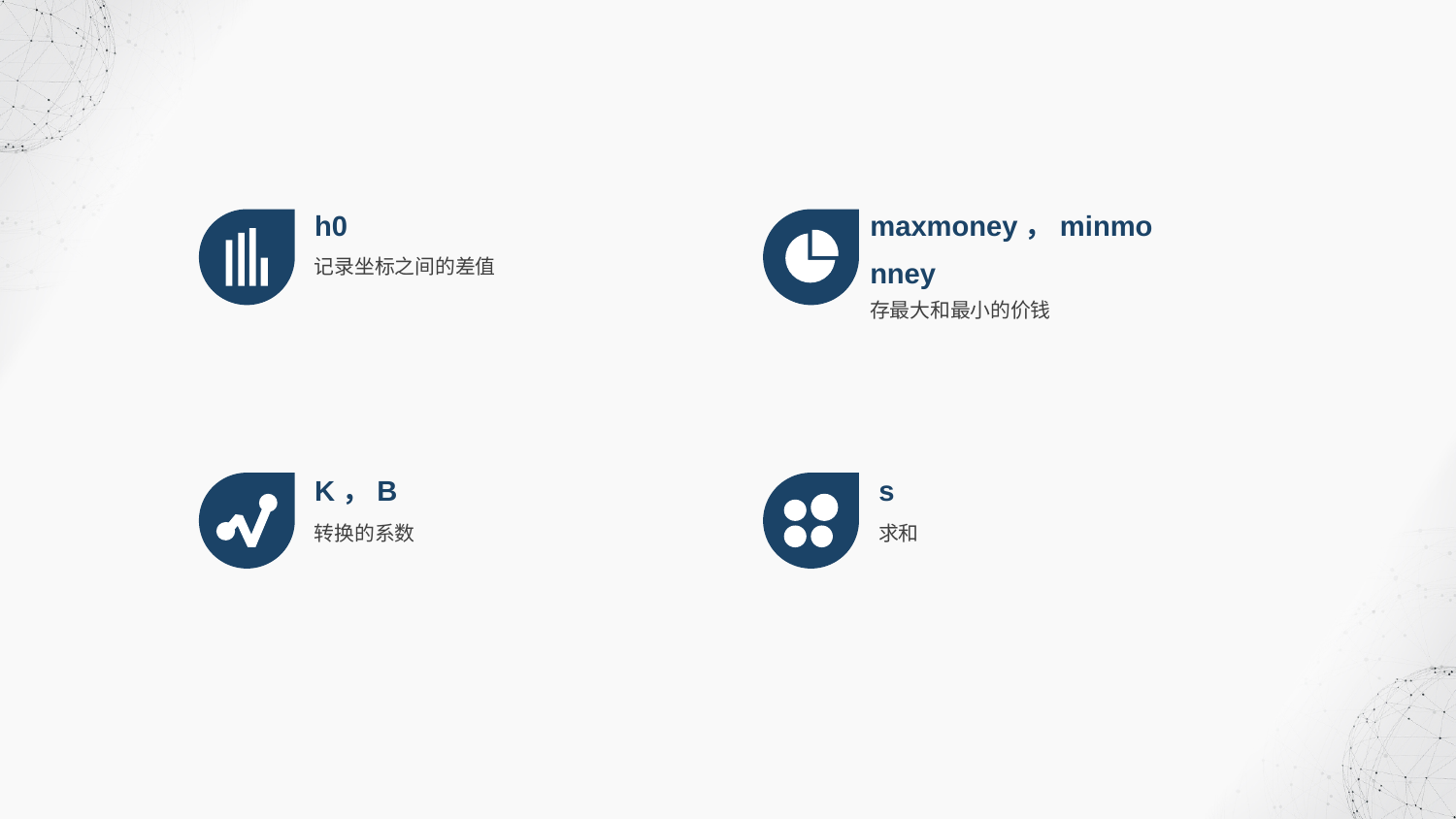

h0
maxmoney，minmonney

记录坐标之间的差值
存最大和最小的价钱
K，B
s

转换的系数
求和